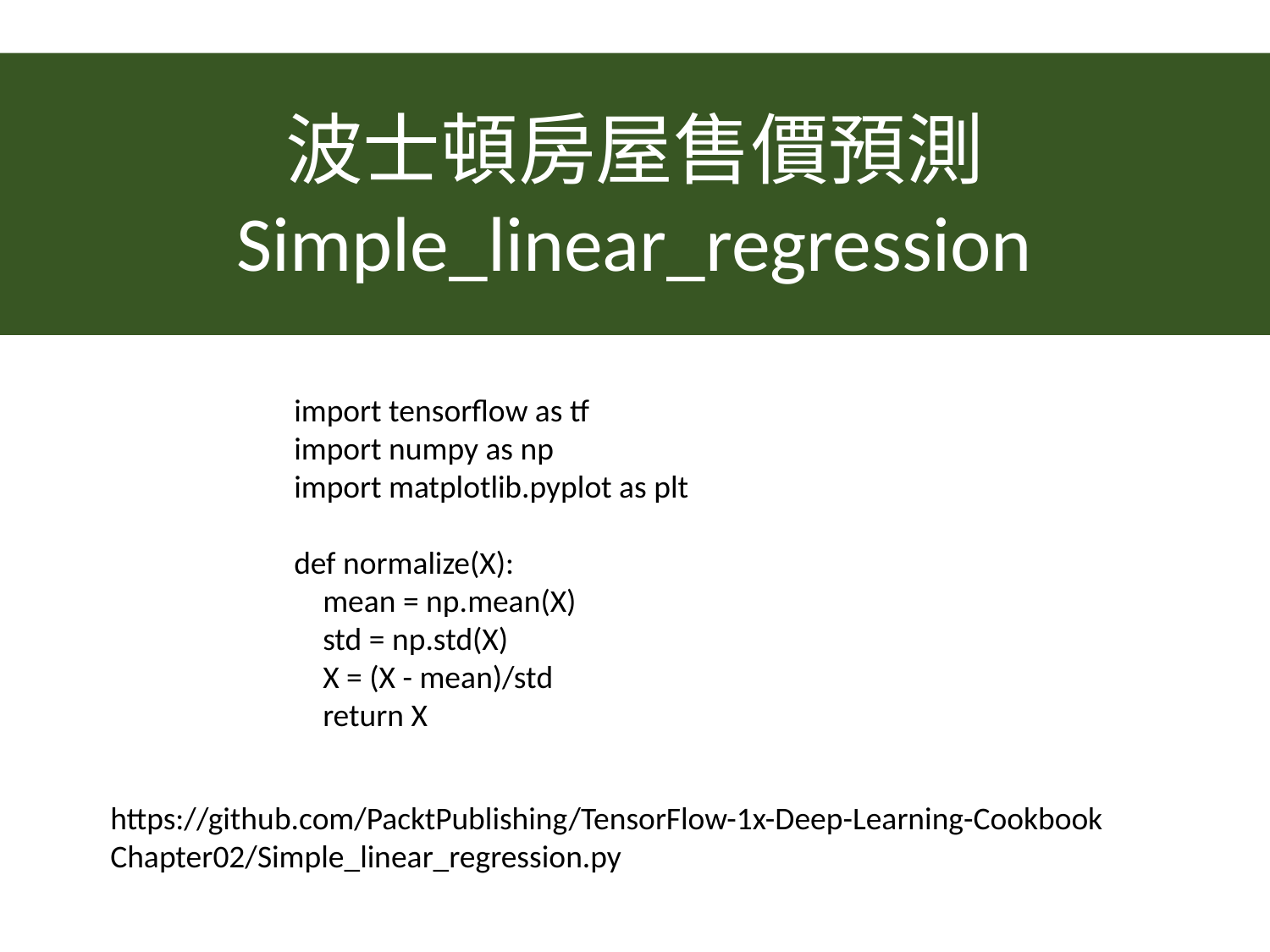

波士頓房屋售價預測
Simple_linear_regression
import tensorflow as tf
import numpy as np
import matplotlib.pyplot as plt

def normalize(X):
    mean = np.mean(X)
    std = np.std(X)
    X = (X - mean)/std
    return X
https://github.com/PacktPublishing/TensorFlow-1x-Deep-Learning-Cookbook
Chapter02/Simple_linear_regression.py